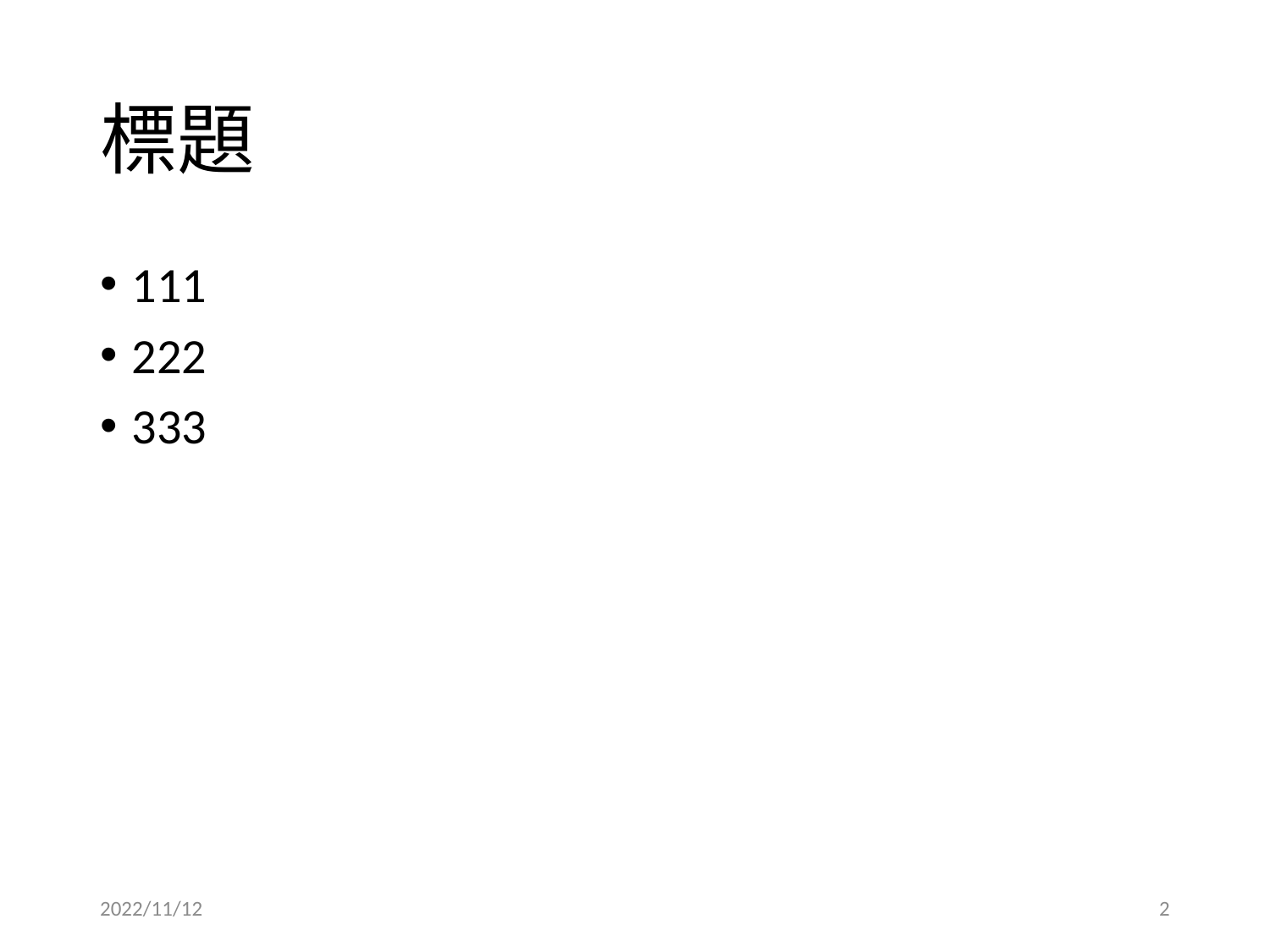

# 標題
111
222
333
2022/11/12
2